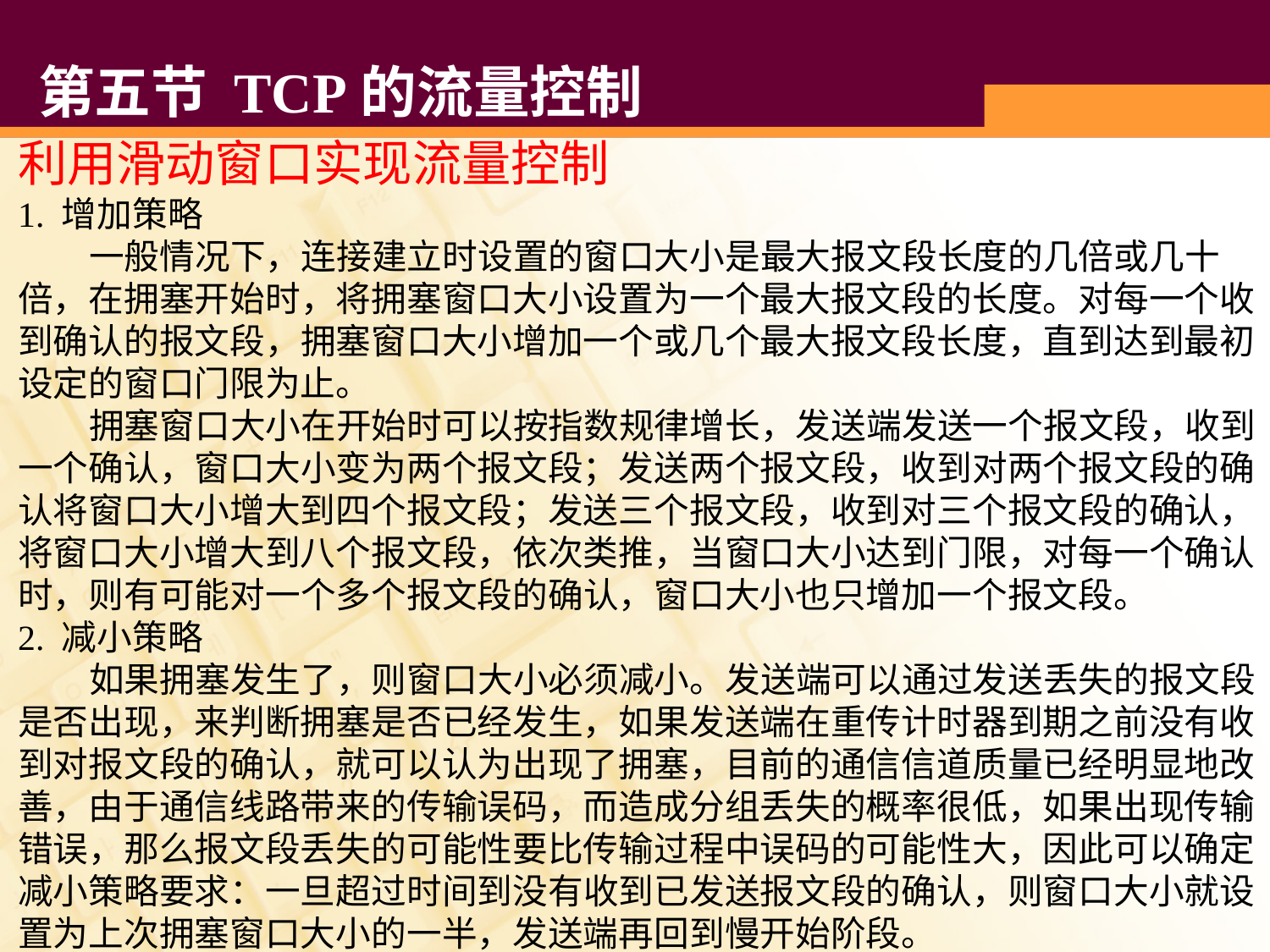

# 第五节 TCP的流量控制
利用滑动窗口实现流量控制
1. 增加策略
        一般情况下，连接建立时设置的窗口大小是最大报文段长度的几倍或几十倍，在拥塞开始时，将拥塞窗口大小设置为一个最大报文段的长度。对每一个收到确认的报文段，拥塞窗口大小增加一个或几个最大报文段长度，直到达到最初设定的窗口门限为止。
        拥塞窗口大小在开始时可以按指数规律增长，发送端发送一个报文段，收到一个确认，窗口大小变为两个报文段；发送两个报文段，收到对两个报文段的确认将窗口大小增大到四个报文段；发送三个报文段，收到对三个报文段的确认，将窗口大小增大到八个报文段，依次类推，当窗口大小达到门限，对每一个确认时，则有可能对一个多个报文段的确认，窗口大小也只增加一个报文段。
2. 减小策略
        如果拥塞发生了，则窗口大小必须减小。发送端可以通过发送丢失的报文段是否出现，来判断拥塞是否已经发生，如果发送端在重传计时器到期之前没有收到对报文段的确认，就可以认为出现了拥塞，目前的通信信道质量已经明显地改善，由于通信线路带来的传输误码，而造成分组丢失的概率很低，如果出现传输错误，那么报文段丢失的可能性要比传输过程中误码的可能性大，因此可以确定减小策略要求：一旦超过时间到没有收到已发送报文段的确认，则窗口大小就设置为上次拥塞窗口大小的一半，发送端再回到慢开始阶段。